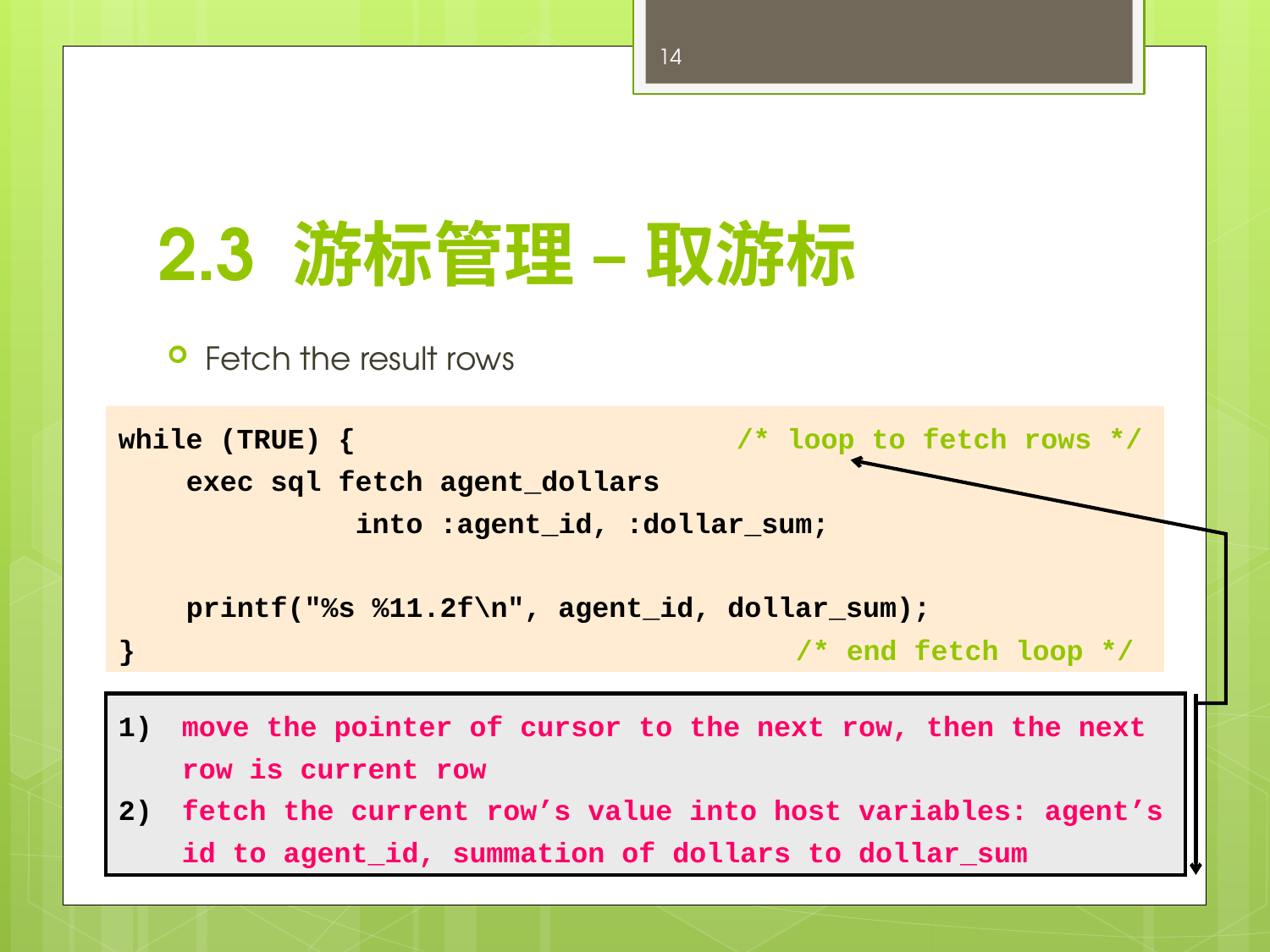

14
# 2.3 游标管理 – 取游标
Fetch the result rows
while (TRUE) {		              /* loop to fetch rows */
    exec sql fetch agent_dollars
              into :agent_id, :dollar_sum;

    printf("%s %11.2f\n", agent_id, dollar_sum);
}				          /* end fetch loop */
move the pointer of cursor to the next row, then the next row is current row
fetch the current row’s value into host variables: agent’s id to agent_id, summation of dollars to dollar_sum